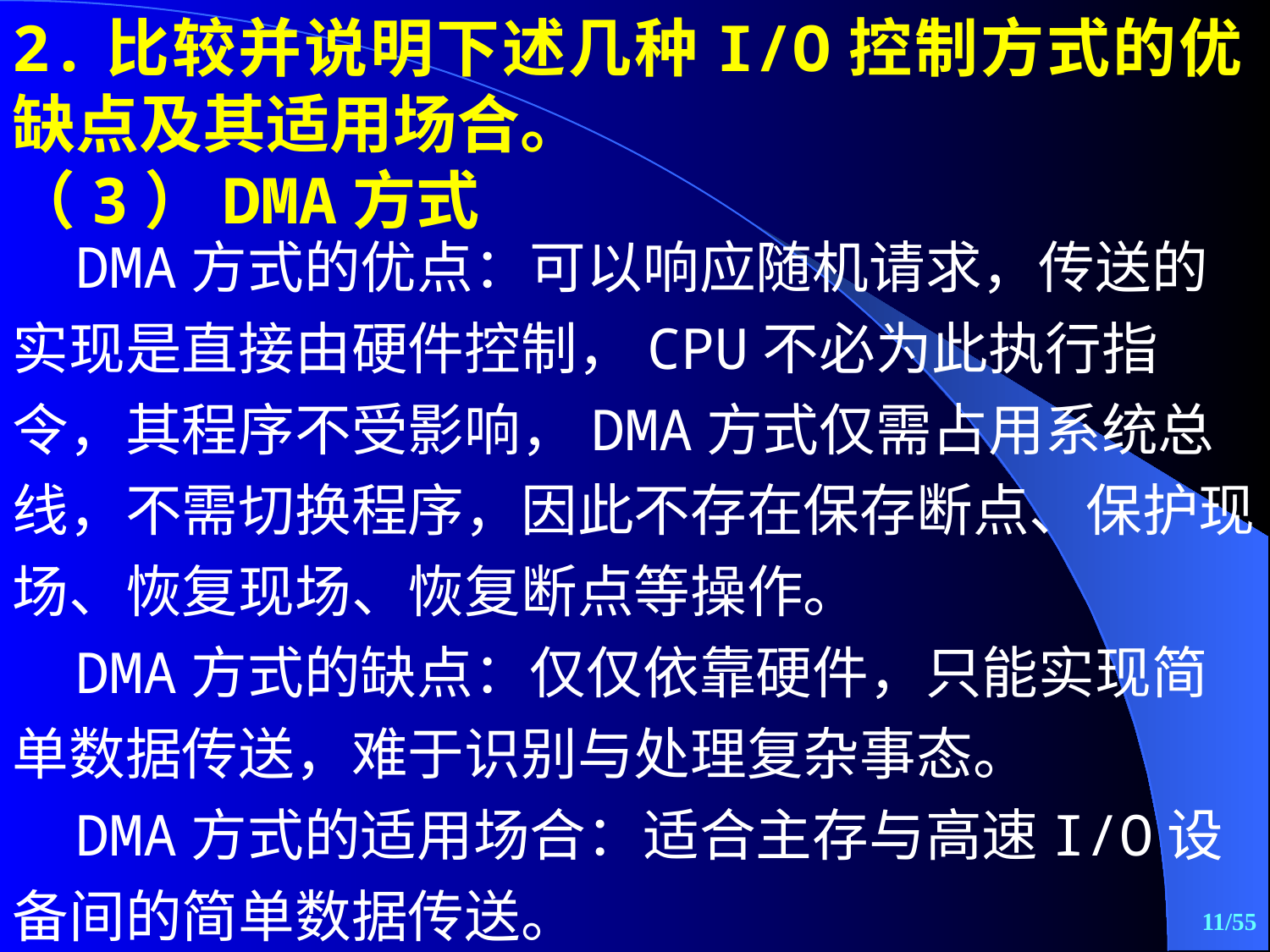

2.比较并说明下述几种I/O控制方式的优缺点及其适用场合。
（3）DMA方式
DMA方式的优点：可以响应随机请求，传送的实现是直接由硬件控制，CPU不必为此执行指令，其程序不受影响，DMA方式仅需占用系统总线，不需切换程序，因此不存在保存断点、保护现场、恢复现场、恢复断点等操作。
DMA方式的缺点：仅仅依靠硬件，只能实现简单数据传送，难于识别与处理复杂事态。
DMA方式的适用场合：适合主存与高速I/O设备间的简单数据传送。
11/55